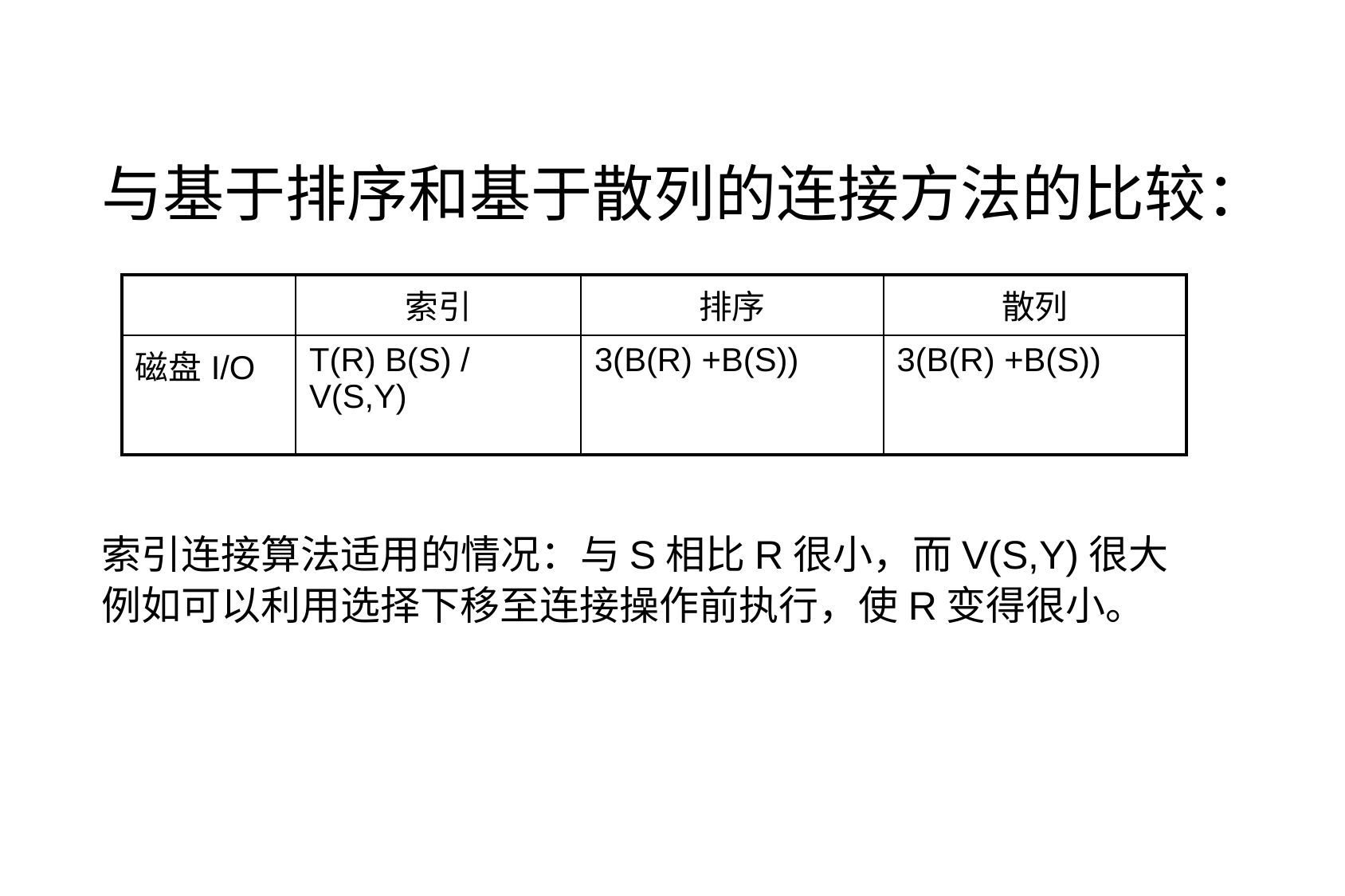

与基于排序和基于散列的连接方法的比较：

索引连接算法适用的情况：与S相比R很小，而V(S,Y)很大
例如可以利用选择下移至连接操作前执行，使R变得很小。
|  | 索引 | 排序 | 散列 |
| --- | --- | --- | --- |
| 磁盘I/O | T(R) B(S) / V(S,Y) | 3(B(R) +B(S)) | 3(B(R) +B(S)) |
35